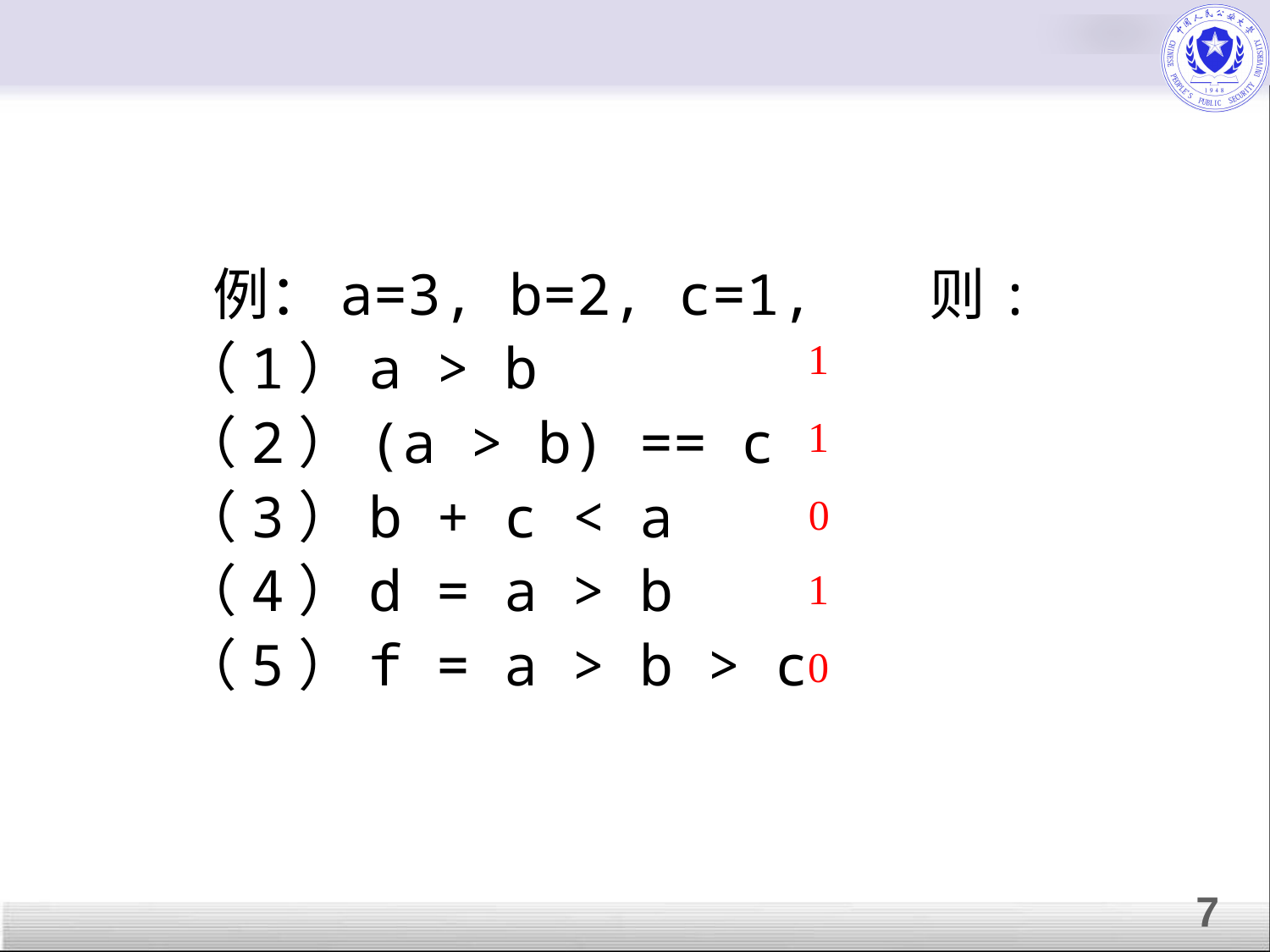

#
例：a=3, b=2, c=1,   则:
（1）a > b
（2）(a > b) == c
（3）b + c < a
（4）d = a > b
（5）f = a > b > c
1
1
0
1
0